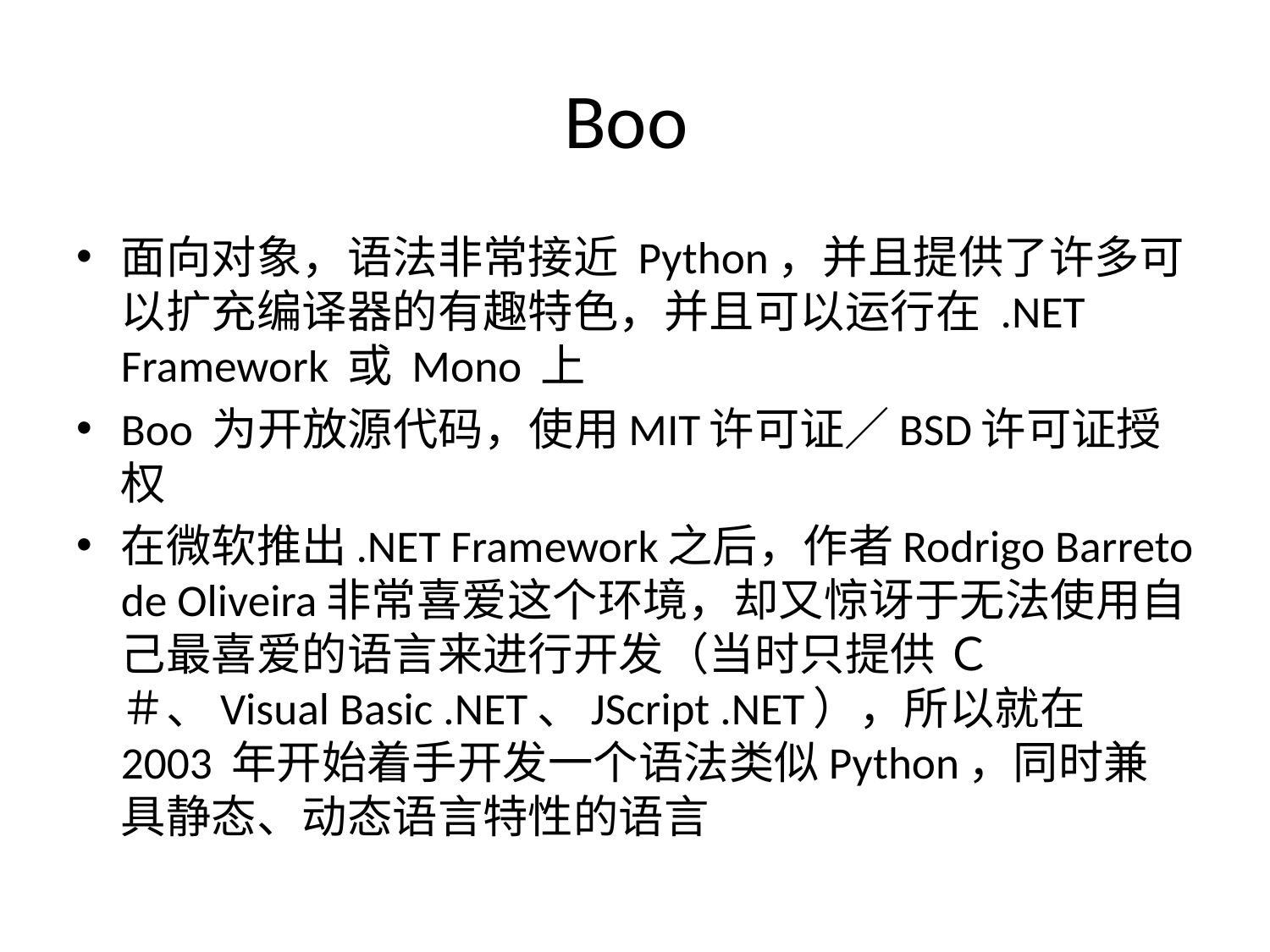

# Boo
面向对象，语法非常接近 Python，并且提供了许多可以扩充编译器的有趣特色，并且可以运行在 .NET Framework 或 Mono 上
Boo 为开放源代码，使用MIT许可证／BSD许可证授权
在微软推出.NET Framework之后，作者Rodrigo Barreto de Oliveira非常喜爱这个环境，却又惊讶于无法使用自己最喜爱的语言来进行开发（当时只提供 Ｃ＃、Visual Basic .NET、JScript .NET），所以就在 2003 年开始着手开发一个语法类似Python，同时兼具静态、动态语言特性的语言